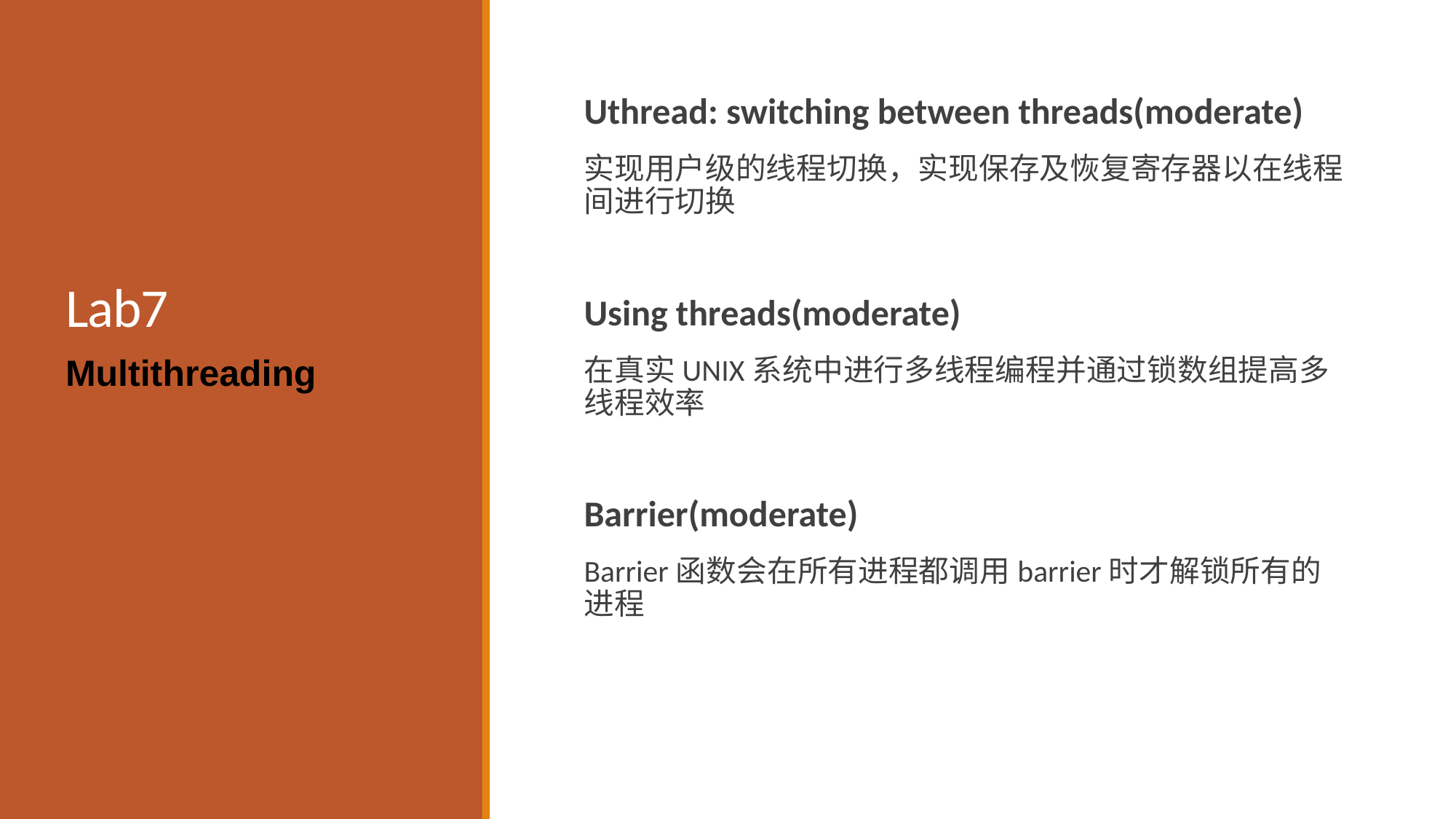

# Lab7
Uthread: switching between threads(moderate)
实现用户级的线程切换，实现保存及恢复寄存器以在线程间进行切换

Using threads(moderate)
在真实UNIX系统中进行多线程编程并通过锁数组提高多线程效率

Barrier(moderate)
Barrier函数会在所有进程都调用barrier时才解锁所有的进程
Multithreading